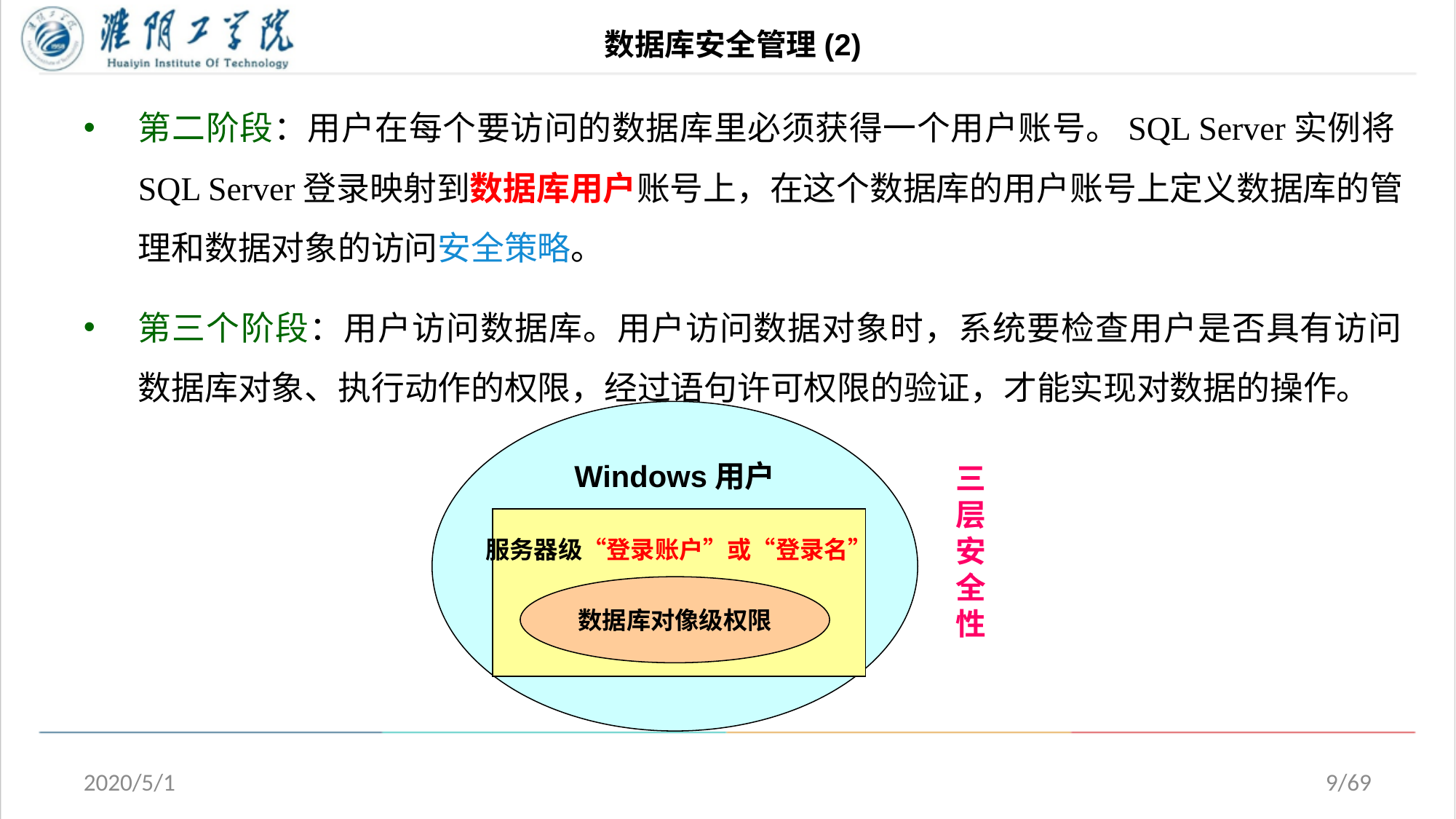

# 数据库安全管理(2)
第二阶段：用户在每个要访问的数据库里必须获得一个用户账号。SQL Server实例将SQL Server登录映射到数据库用户账号上，在这个数据库的用户账号上定义数据库的管理和数据对象的访问安全策略。
第三个阶段：用户访问数据库。用户访问数据对象时，系统要检查用户是否具有访问数据库对象、执行动作的权限，经过语句许可权限的验证，才能实现对数据的操作。
Windows用户

三层安全性
服务器级“登录账户”或“登录名”

数据库对像级权限
2020/5/1
9/69